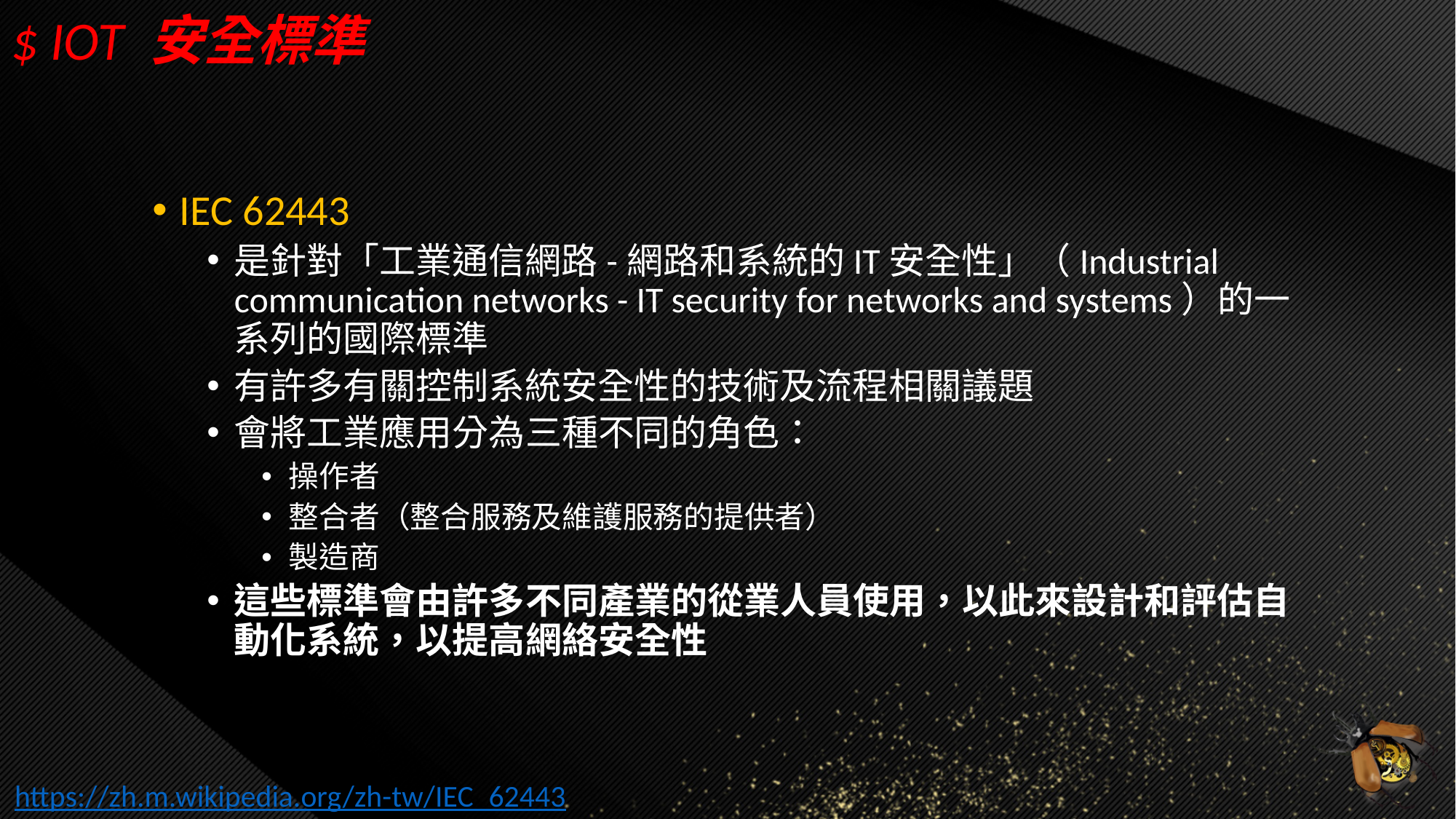

# $ IOT 安全標準
IEC 62443
是針對「工業通信網路-網路和系統的IT安全性」（Industrial communication networks - IT security for networks and systems）的一系列的國際標準
有許多有關控制系統安全性的技術及流程相關議題
會將工業應用分為三種不同的角色：
操作者
整合者（整合服務及維護服務的提供者）
製造商
這些標準會由許多不同產業的從業人員使用，以此來設計和評估自動化系統，以提高網絡安全性
https://zh.m.wikipedia.org/zh-tw/IEC_62443